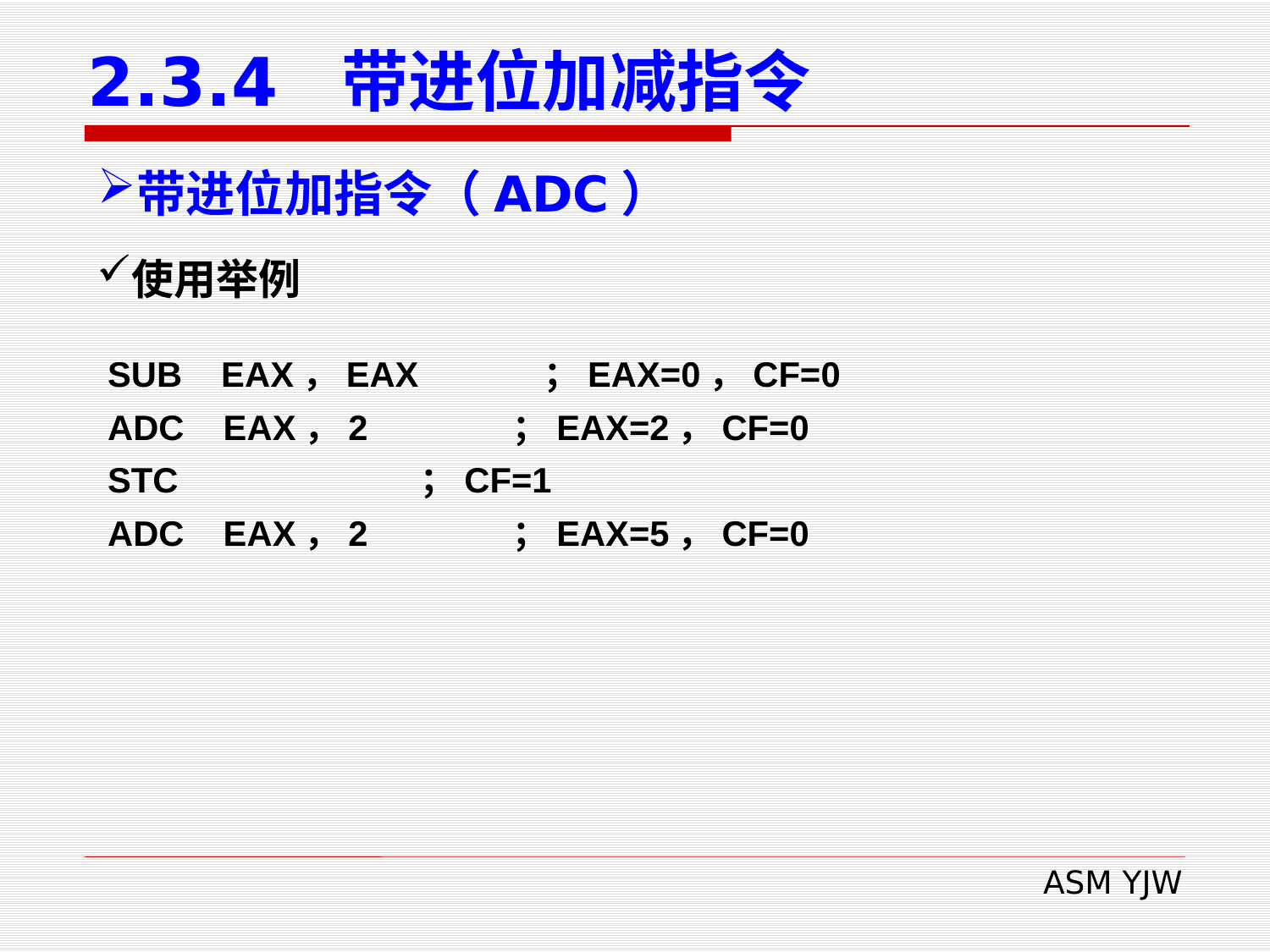

# 2.3.4  带进位加减指令
带进位加指令（ADC）
使用举例
SUB    EAX，EAX            ；EAX=0，CF=0
ADC    EAX，2              ；EAX=2，CF=0
STC                        ；CF=1
ADC    EAX，2              ；EAX=5，CF=0